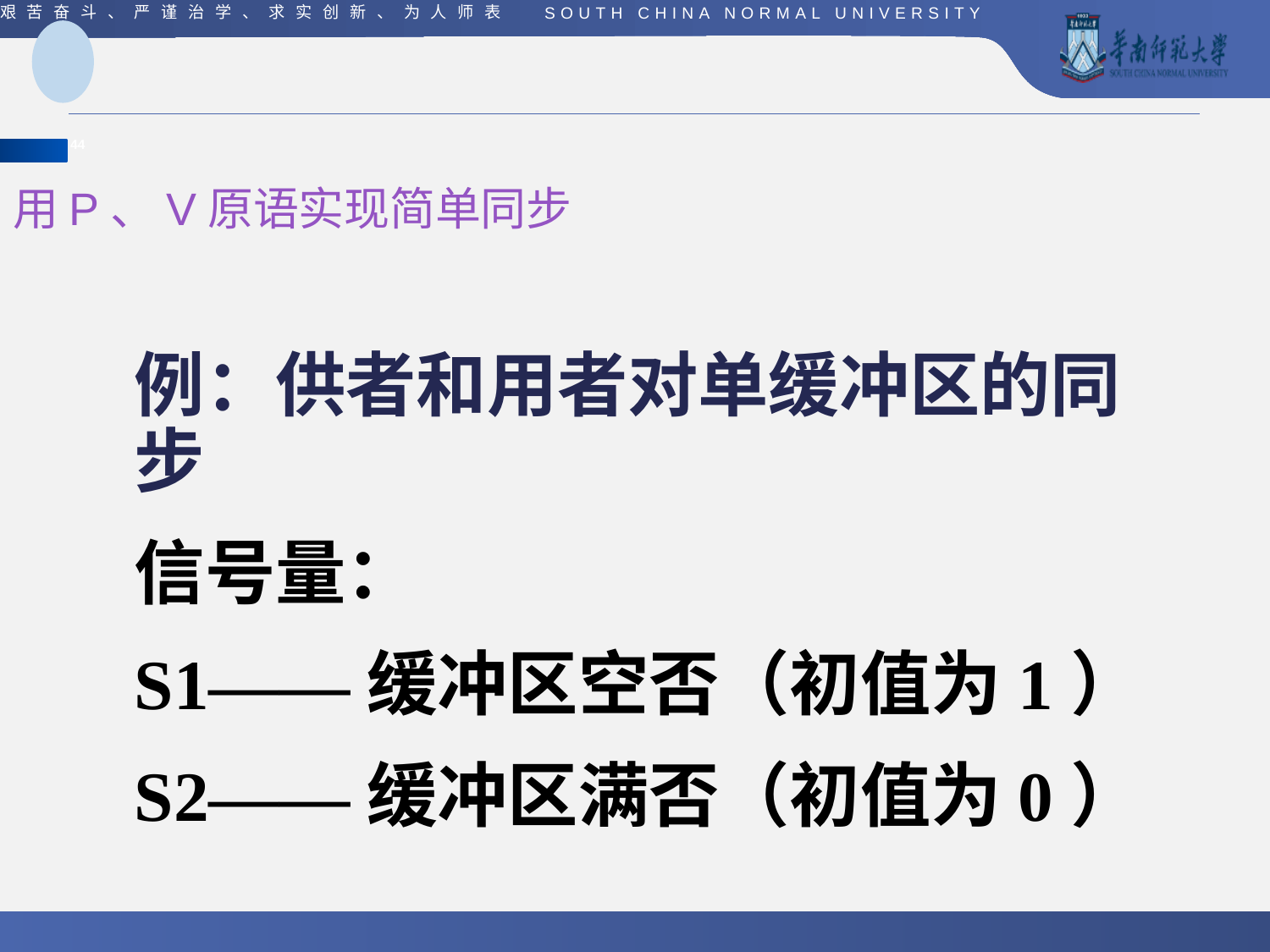

用P、V原语实现简单同步

例：供者和用者对单缓冲区的同步
信号量：
S1——缓冲区空否（初值为1）
S2——缓冲区满否（初值为0）

44